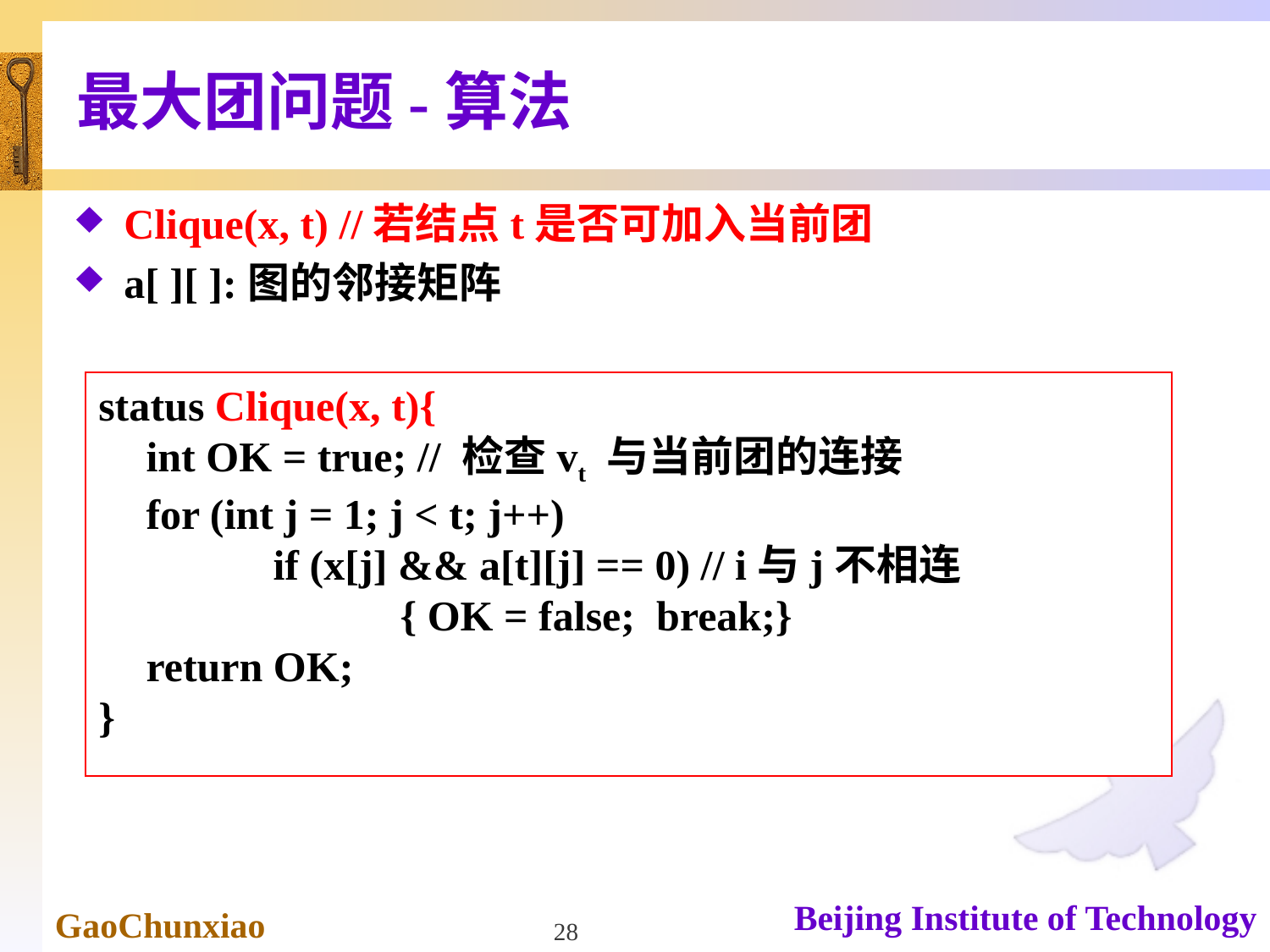

# 最大团问题-算法
Clique(x, t) //若结点t是否可加入当前团
a[ ][ ]:图的邻接矩阵
status Clique(x, t){
	int OK = true; // 检查vt 与当前团的连接
	for (int j = 1; j < t; j++)
		if (x[j] && a[t][j] == 0) // i与j不相连
			{ OK = false;  break;}
	return OK;
}
28